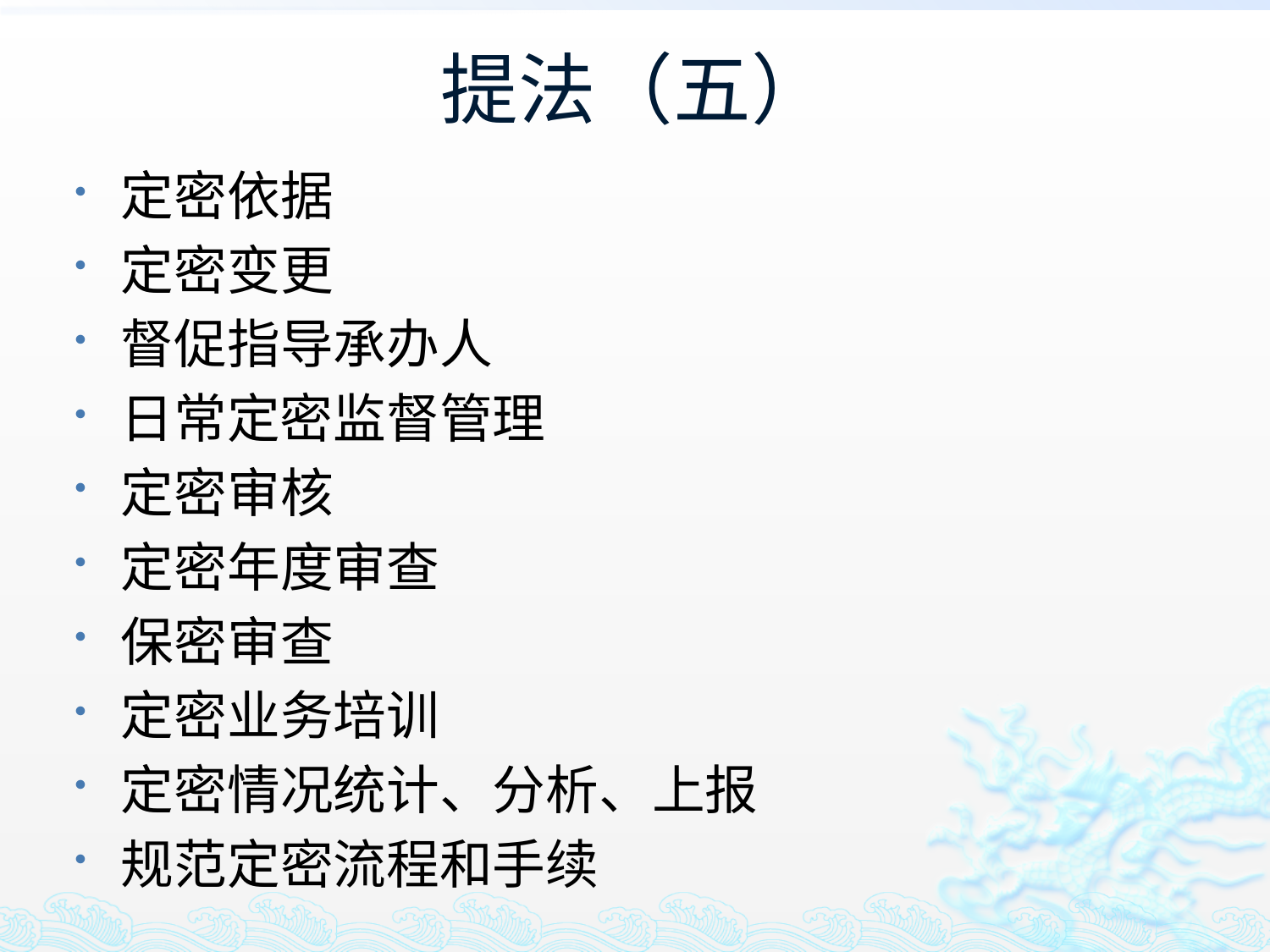

# 提法（五）
定密依据
定密变更
督促指导承办人
日常定密监督管理
定密审核
定密年度审查
保密审查
定密业务培训
定密情况统计、分析、上报
规范定密流程和手续